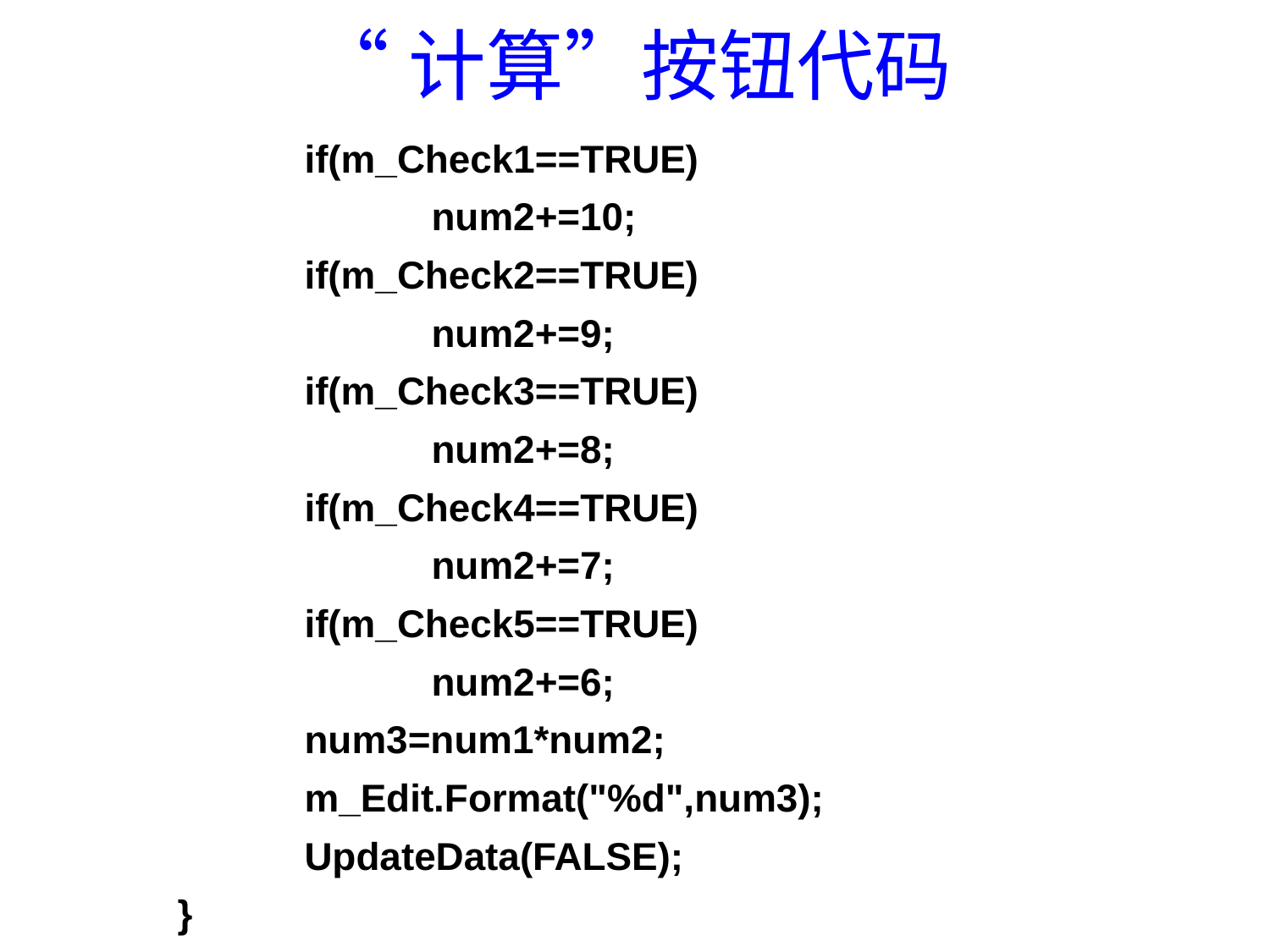

“计算”按钮代码
	if(m_Check1==TRUE)
		num2+=10;
	if(m_Check2==TRUE)
		num2+=9;
	if(m_Check3==TRUE)
		num2+=8;
	if(m_Check4==TRUE)
		num2+=7;
	if(m_Check5==TRUE)
		num2+=6;
	num3=num1*num2;
	m_Edit.Format("%d",num3);
	UpdateData(FALSE);
}